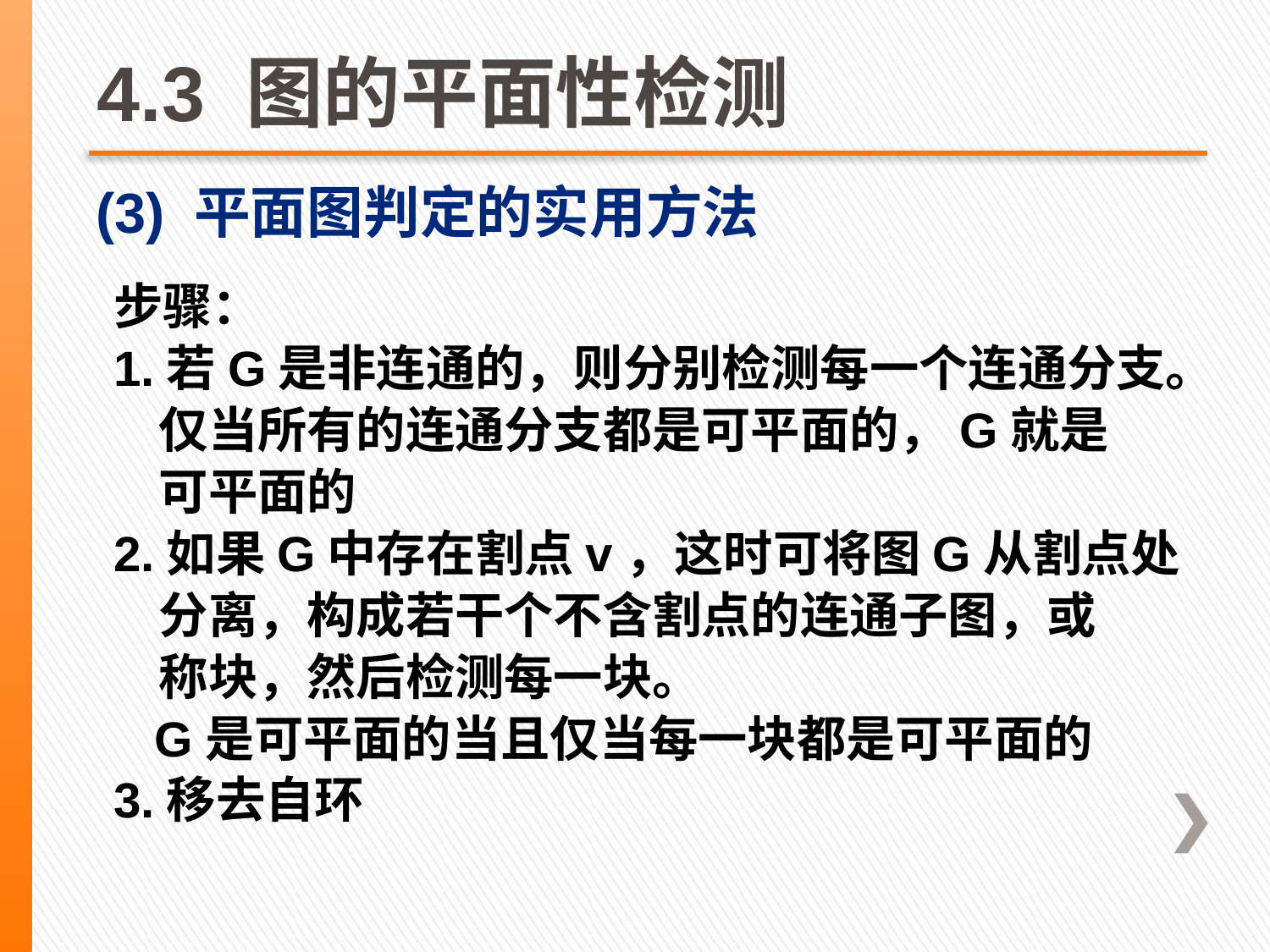

# 4.3 图的平面性检测
(3) 平面图判定的实用方法
步骤：
1.若G是非连通的，则分别检测每一个连通分支。
   仅当所有的连通分支都是可平面的，G就是
   可平面的
2.如果G中存在割点v，这时可将图G从割点处
   分离，构成若干个不含割点的连通子图，或
   称块，然后检测每一块。
   G是可平面的当且仅当每一块都是可平面的
3.移去自环